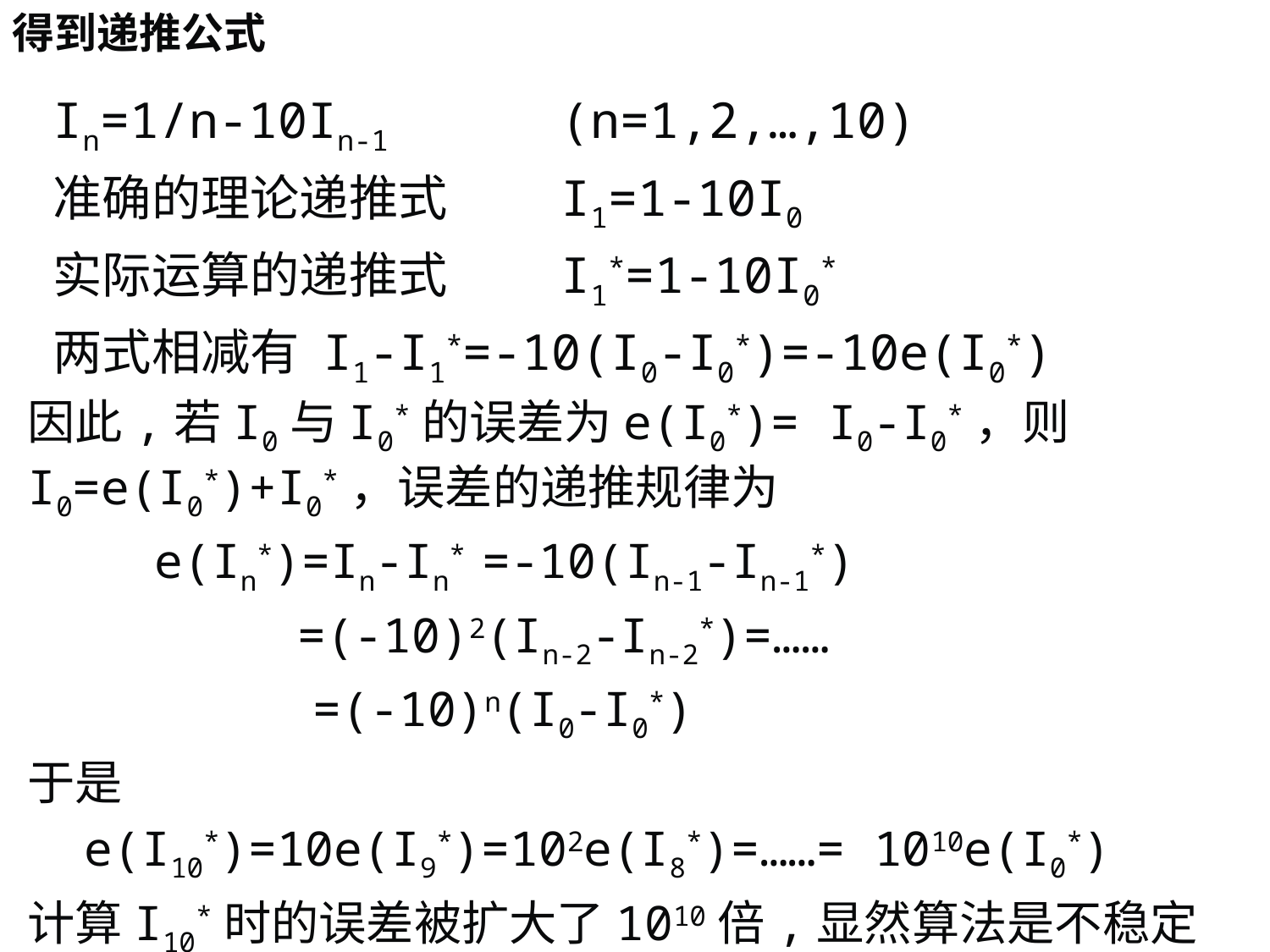

得到递推公式
In=1/n-10In-1 		(n=1,2,…,10)
准确的理论递推式	I1=1-10I0
实际运算的递推式 	I1*=1-10I0*
两式相减有 I1-I1*=-10(I0-I0*)=-10e(I0*)
因此,若I0与I0*的误差为e(I0*)= I0-I0*，则I0=e(I0*)+I0*，误差的递推规律为
	e(In*)=In-In* =-10(In-1-In-1*)
	     =(-10)2(In-2-In-2*)=……
          =(-10)n(I0-I0*)
于是
  e(I10*)=10e(I9*)=102e(I8*)=……= 1010e(I0*)
计算I10*时的误差被扩大了1010倍,显然算法是不稳定的。